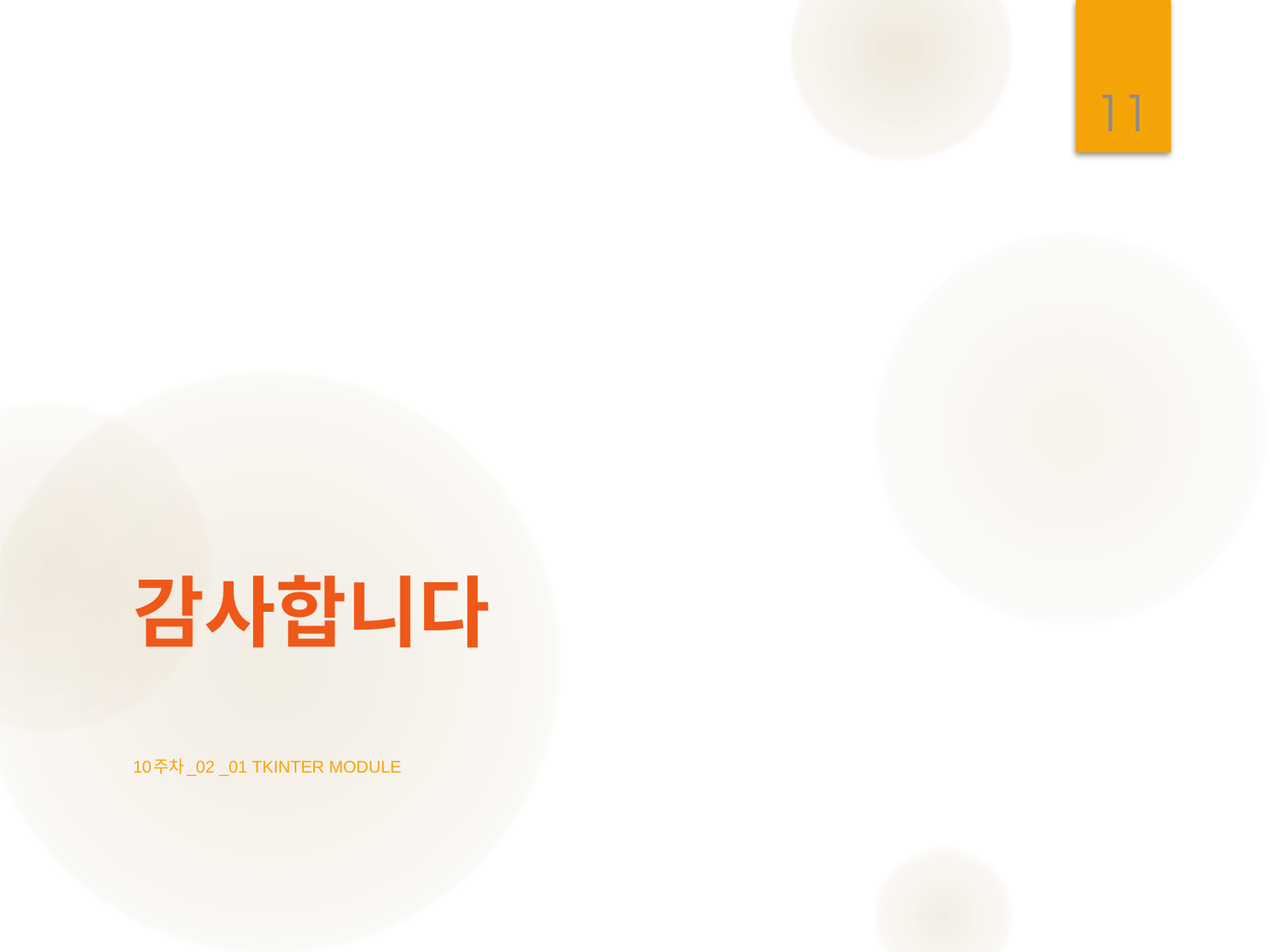

11
# 감사합니다

10주차_02 _01 tkinter module